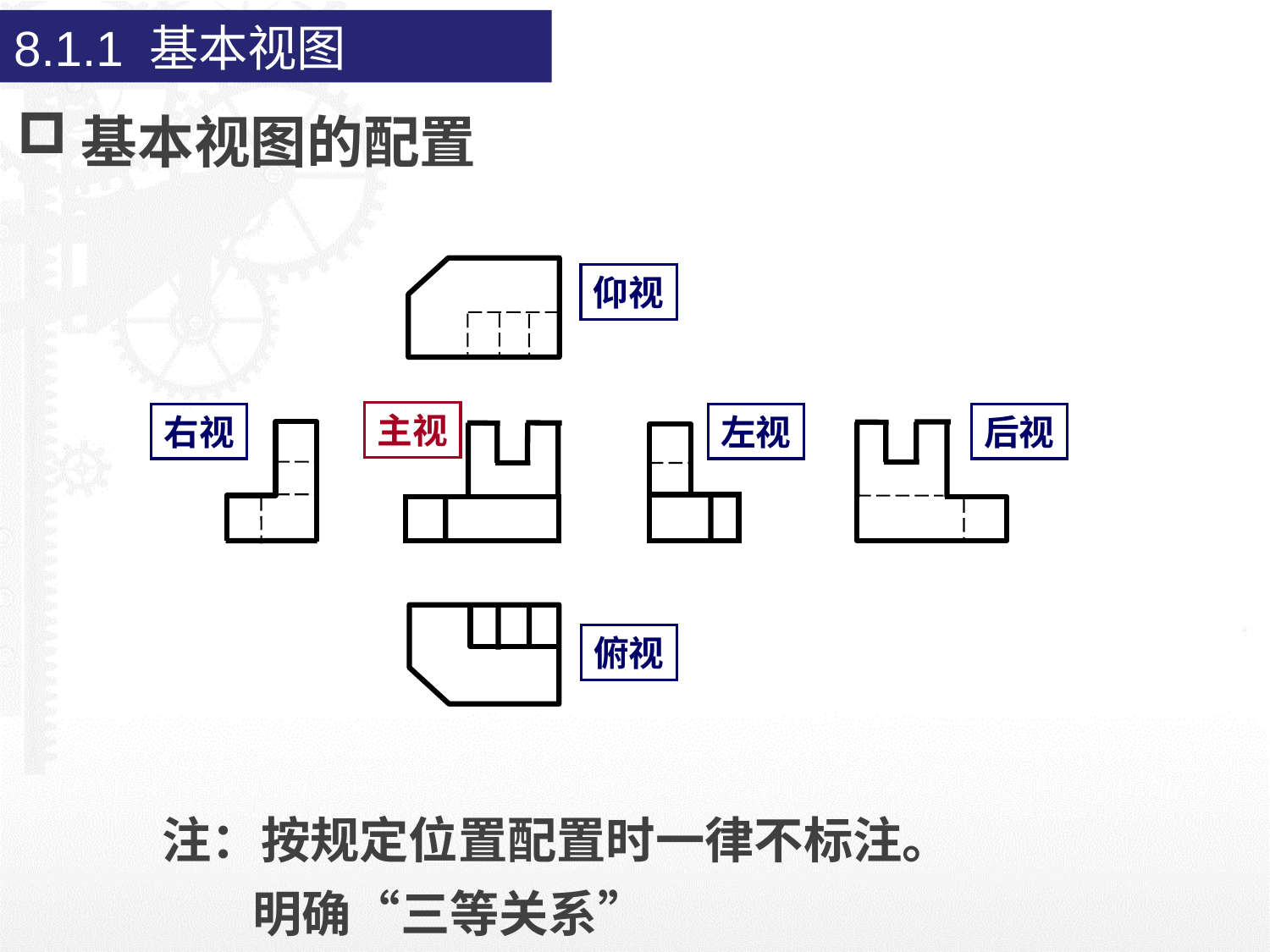

8.1.1 基本视图
基本视图的配置

仰视
主视
右视
左视
后视

俯视
注：按规定位置配置时一律不标注。
       明确“三等关系”